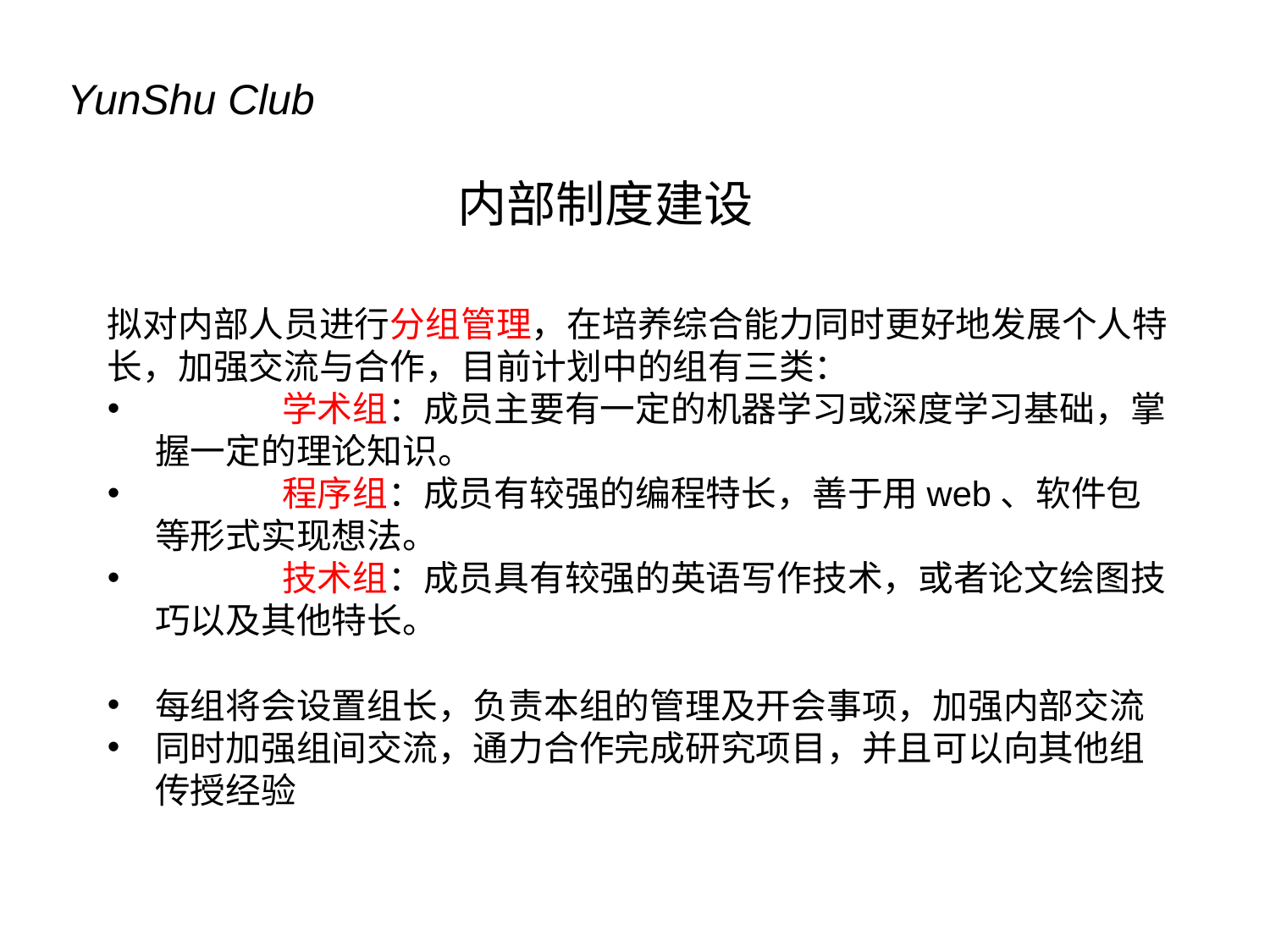

YunShu Club
内部制度建设
拟对内部人员进行分组管理，在培养综合能力同时更好地发展个人特长，加强交流与合作，目前计划中的组有三类：
	学术组：成员主要有一定的机器学习或深度学习基础，掌握一定的理论知识。
	程序组：成员有较强的编程特长，善于用web、软件包等形式实现想法。
	技术组：成员具有较强的英语写作技术，或者论文绘图技巧以及其他特长。

每组将会设置组长，负责本组的管理及开会事项，加强内部交流
同时加强组间交流，通力合作完成研究项目，并且可以向其他组传授经验